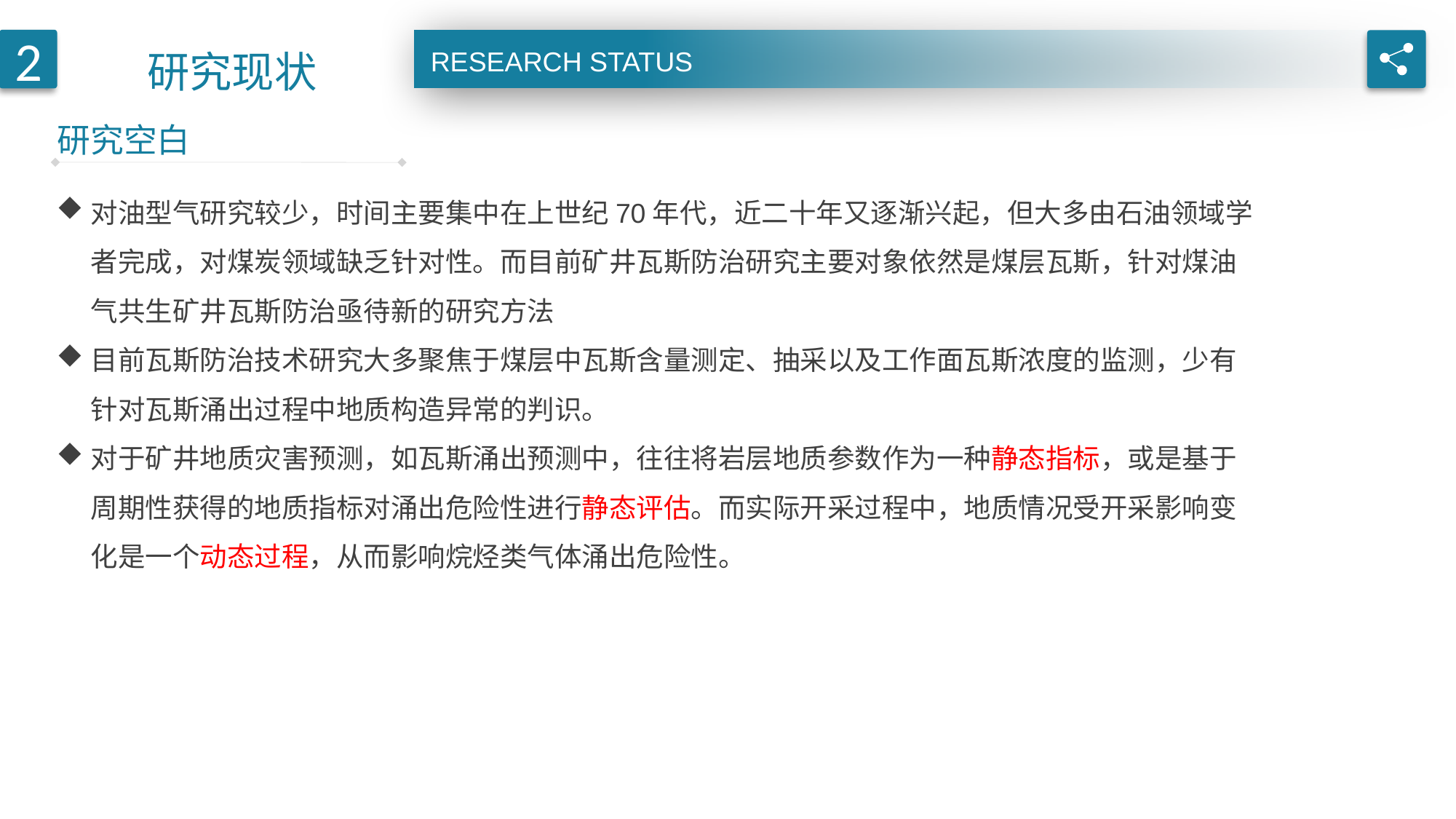

研究现状
2

RESEARCH STATUS

研究空白
对油型气研究较少，时间主要集中在上世纪70年代，近二十年又逐渐兴起，但大多由石油领域学者完成，对煤炭领域缺乏针对性。而目前矿井瓦斯防治研究主要对象依然是煤层瓦斯，针对煤油气共生矿井瓦斯防治亟待新的研究方法
目前瓦斯防治技术研究大多聚焦于煤层中瓦斯含量测定、抽采以及工作面瓦斯浓度的监测，少有针对瓦斯涌出过程中地质构造异常的判识。
对于矿井地质灾害预测，如瓦斯涌出预测中，往往将岩层地质参数作为一种静态指标，或是基于周期性获得的地质指标对涌出危险性进行静态评估。而实际开采过程中，地质情况受开采影响变化是一个动态过程，从而影响烷烃类气体涌出危险性。